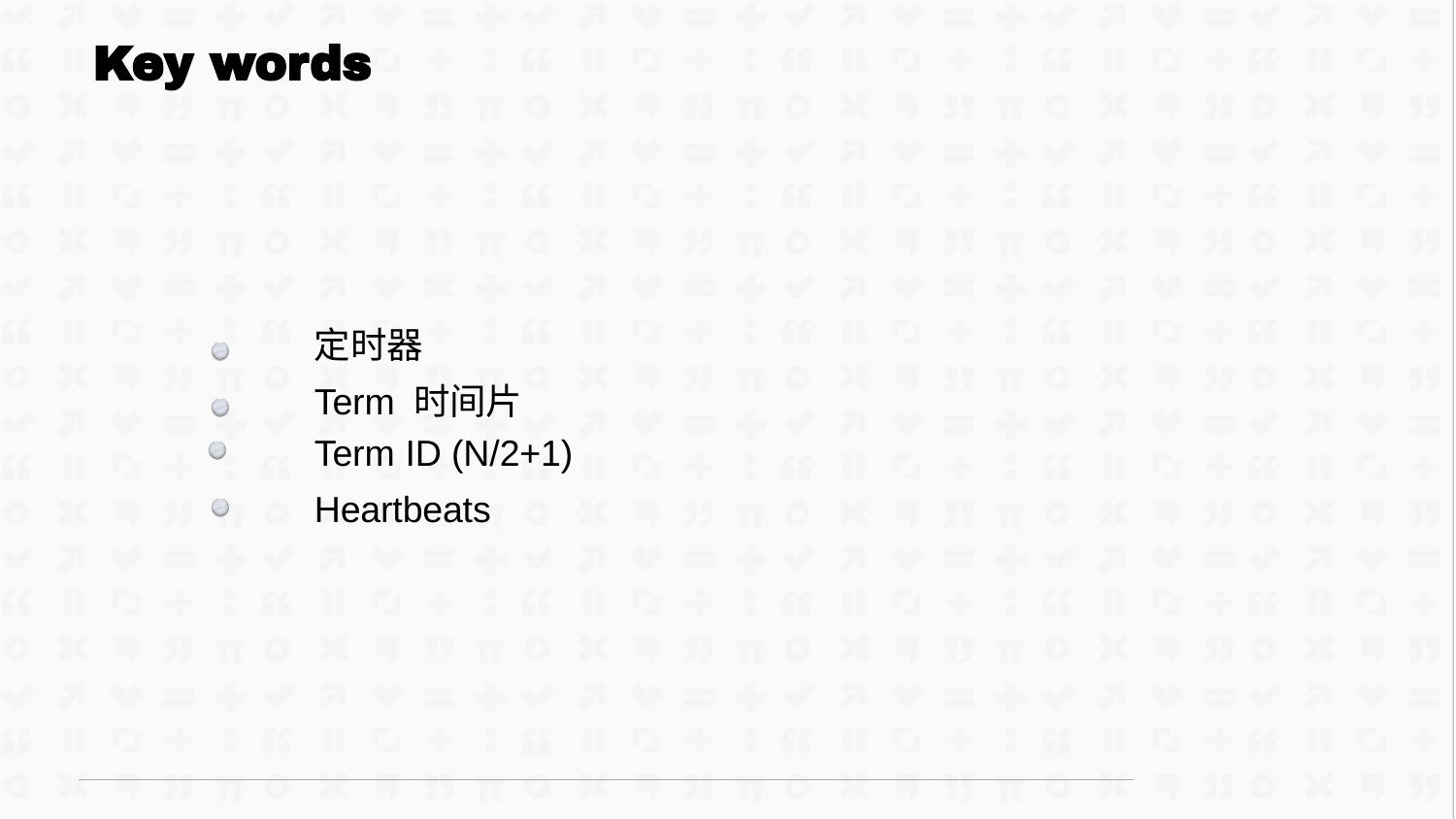

# Key words
定时器
Term 时间片
Term ID (N/2+1)
Heartbeats